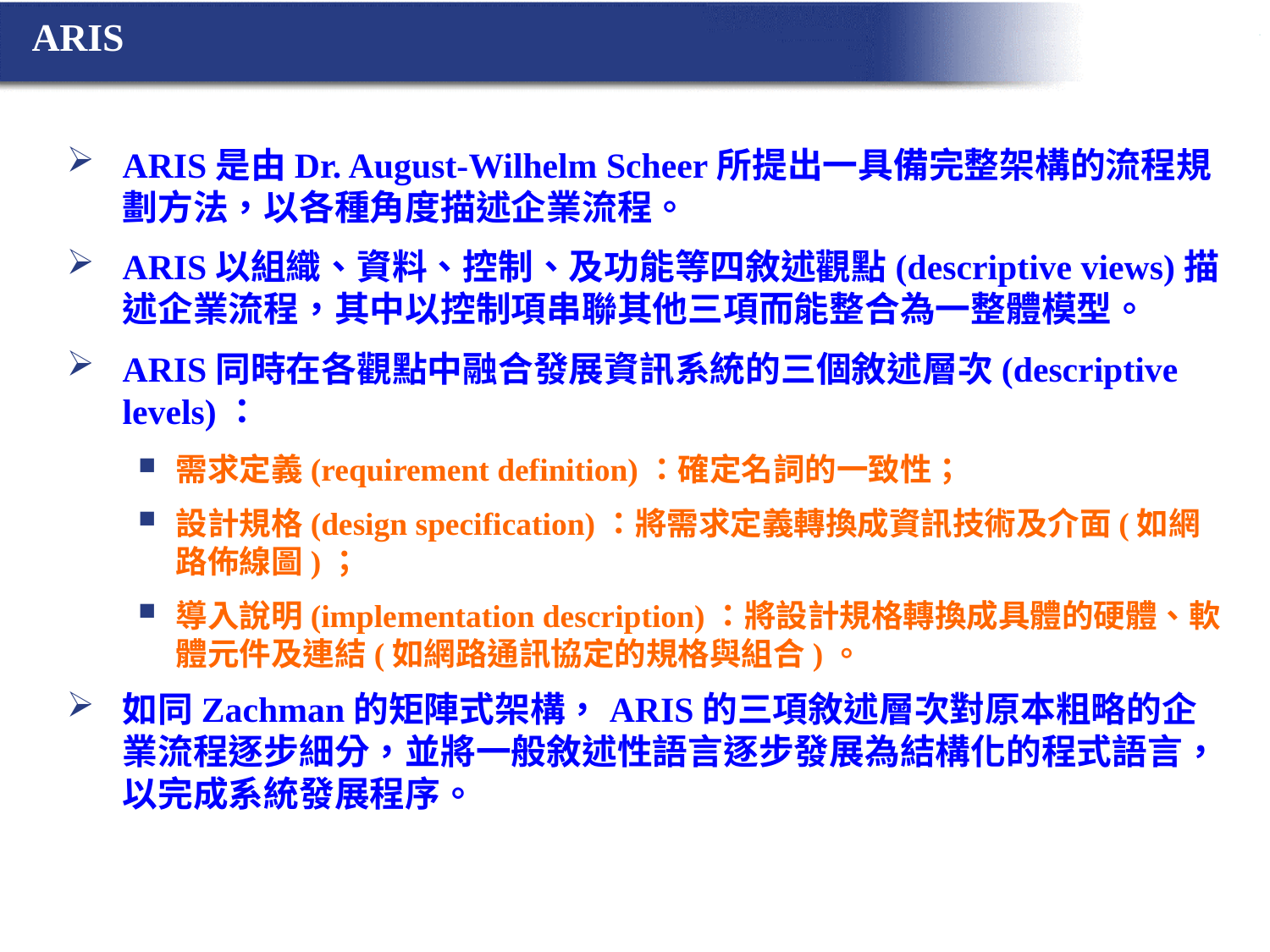

# ARIS
ARIS是由Dr. August-Wilhelm Scheer所提出一具備完整架構的流程規劃方法，以各種角度描述企業流程。
ARIS以組織、資料、控制、及功能等四敘述觀點(descriptive views)描述企業流程，其中以控制項串聯其他三項而能整合為一整體模型。
ARIS同時在各觀點中融合發展資訊系統的三個敘述層次(descriptive levels)：
需求定義(requirement definition)：確定名詞的一致性；
設計規格(design specification)：將需求定義轉換成資訊技術及介面(如網路佈線圖)；
導入說明(implementation description)：將設計規格轉換成具體的硬體、軟體元件及連結(如網路通訊協定的規格與組合)。
如同Zachman的矩陣式架構，ARIS的三項敘述層次對原本粗略的企業流程逐步細分，並將一般敘述性語言逐步發展為結構化的程式語言，以完成系統發展程序。